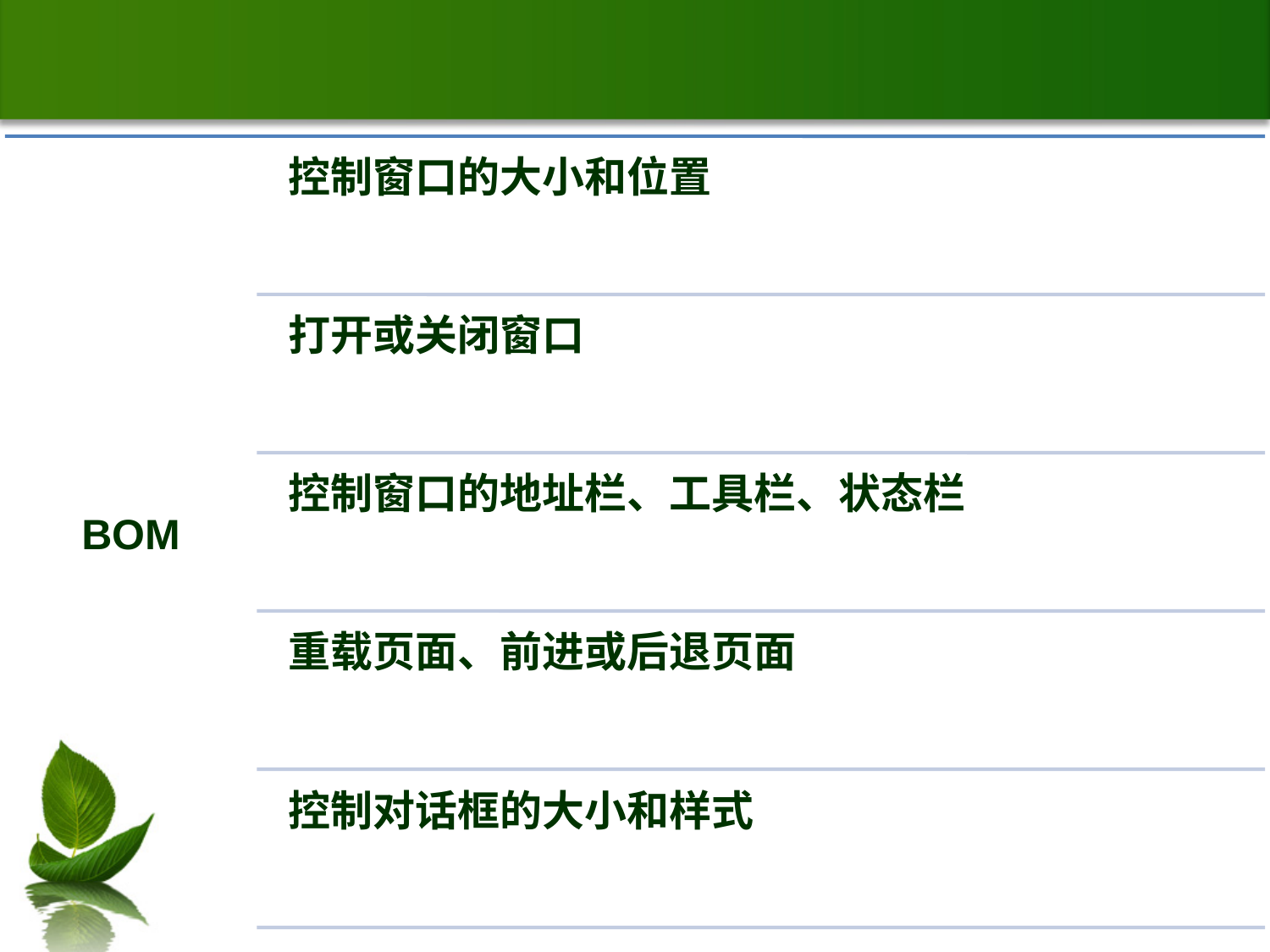

#
BOM
控制窗口的大小和位置
打开或关闭窗口
控制窗口的地址栏、工具栏、状态栏
重载页面、前进或后退页面
控制对话框的大小和样式